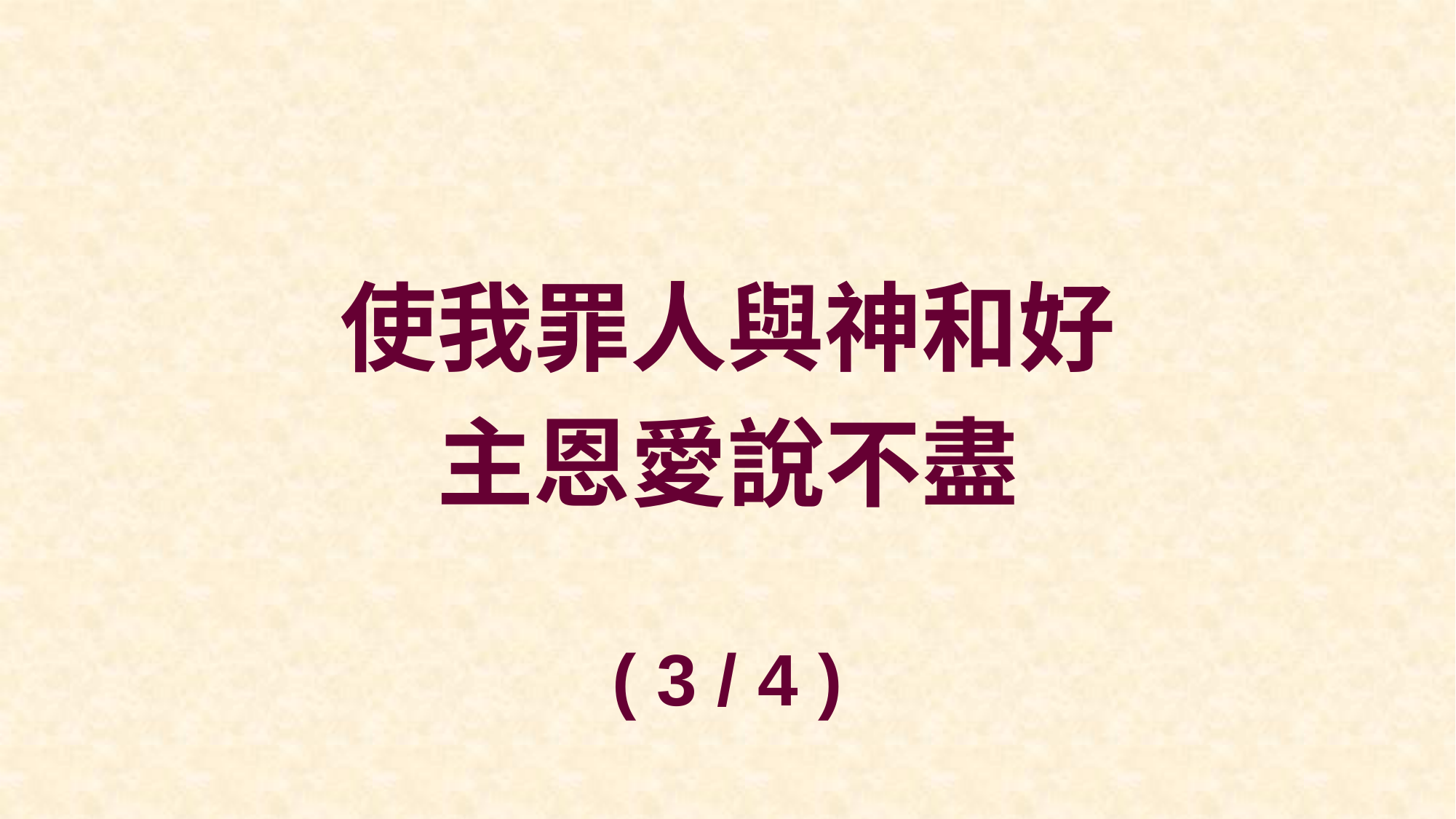

使我罪人與神和好
主恩愛說不盡
( 3 / 4 )